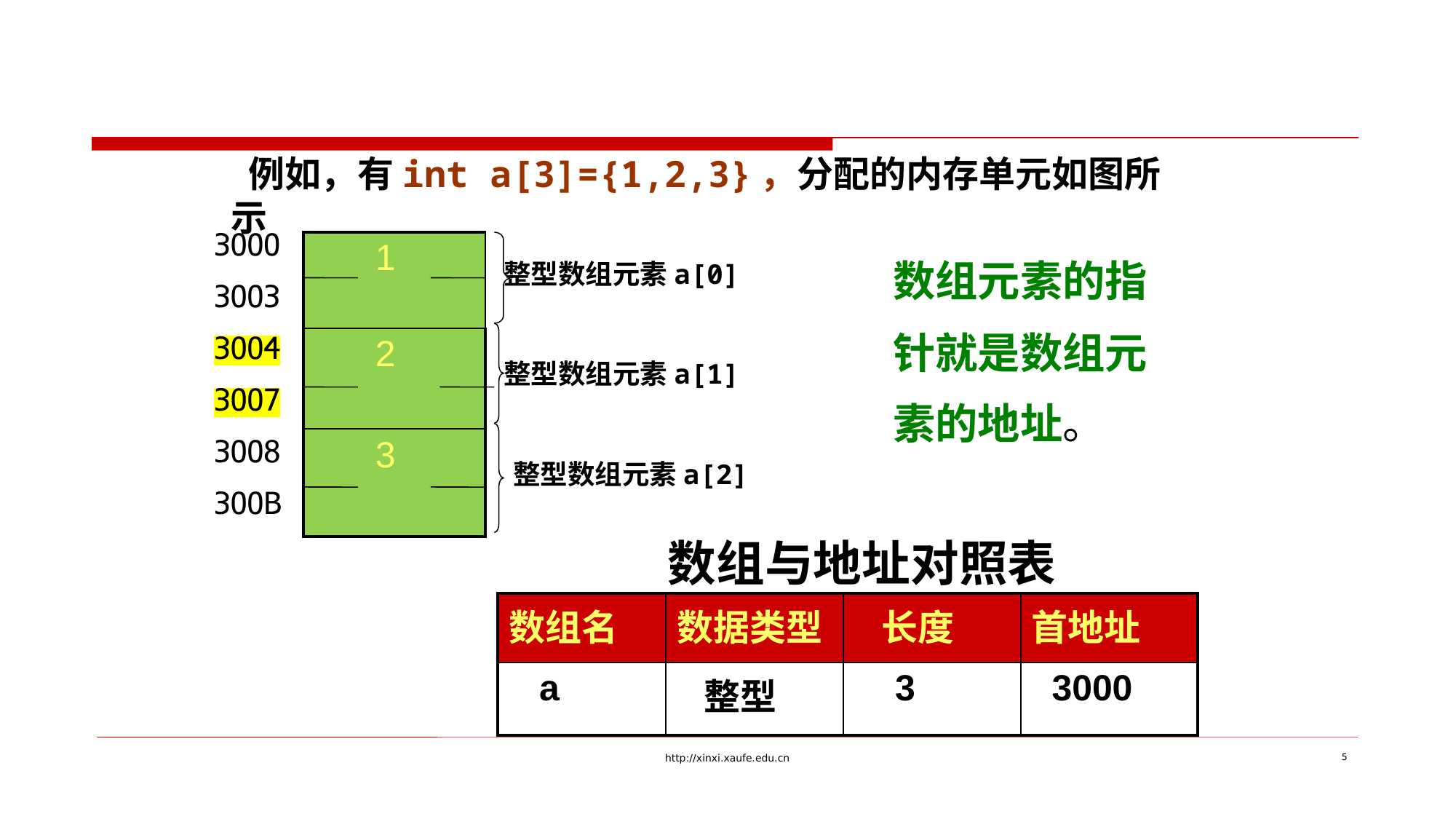

例如，有int a[3]={1,2,3}，分配的内存单元如图所示
3000
3003
3004
3007
3008
300B
数组元素的指针就是数组元素的地址。

| 1 |
| --- |
| 2 |
| 3 |

整型数组元素a[0]

整型数组元素a[1]

整型数组元素a[2]

数组与地址对照表
| 数组名 | 数据类型 | 长度 | 首地址 |
| --- | --- | --- | --- |
| a | 整型 | 3 | 3000 |
http://xinxi.xaufe.edu.cn
5